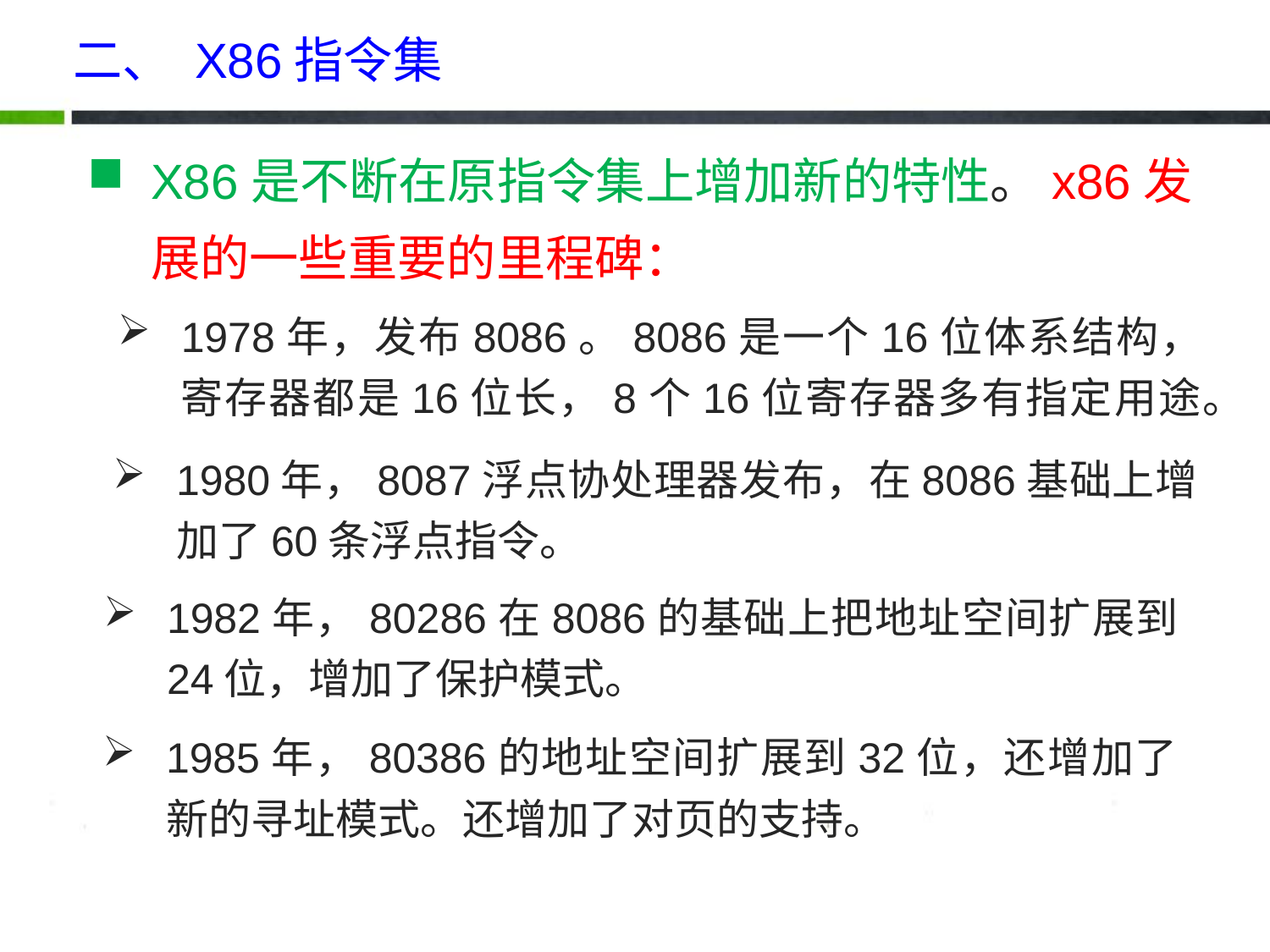

# 二、 X86指令集
X86是不断在原指令集上增加新的特性。x86发展的一些重要的里程碑：
1978年，发布8086。8086是一个16位体系结构，寄存器都是16位长，8个16位寄存器多有指定用途。
1980年，8087浮点协处理器发布，在8086基础上增加了60条浮点指令。
1982年，80286在8086的基础上把地址空间扩展到24位，增加了保护模式。
1985年，80386的地址空间扩展到32位，还增加了新的寻址模式。还增加了对页的支持。
40